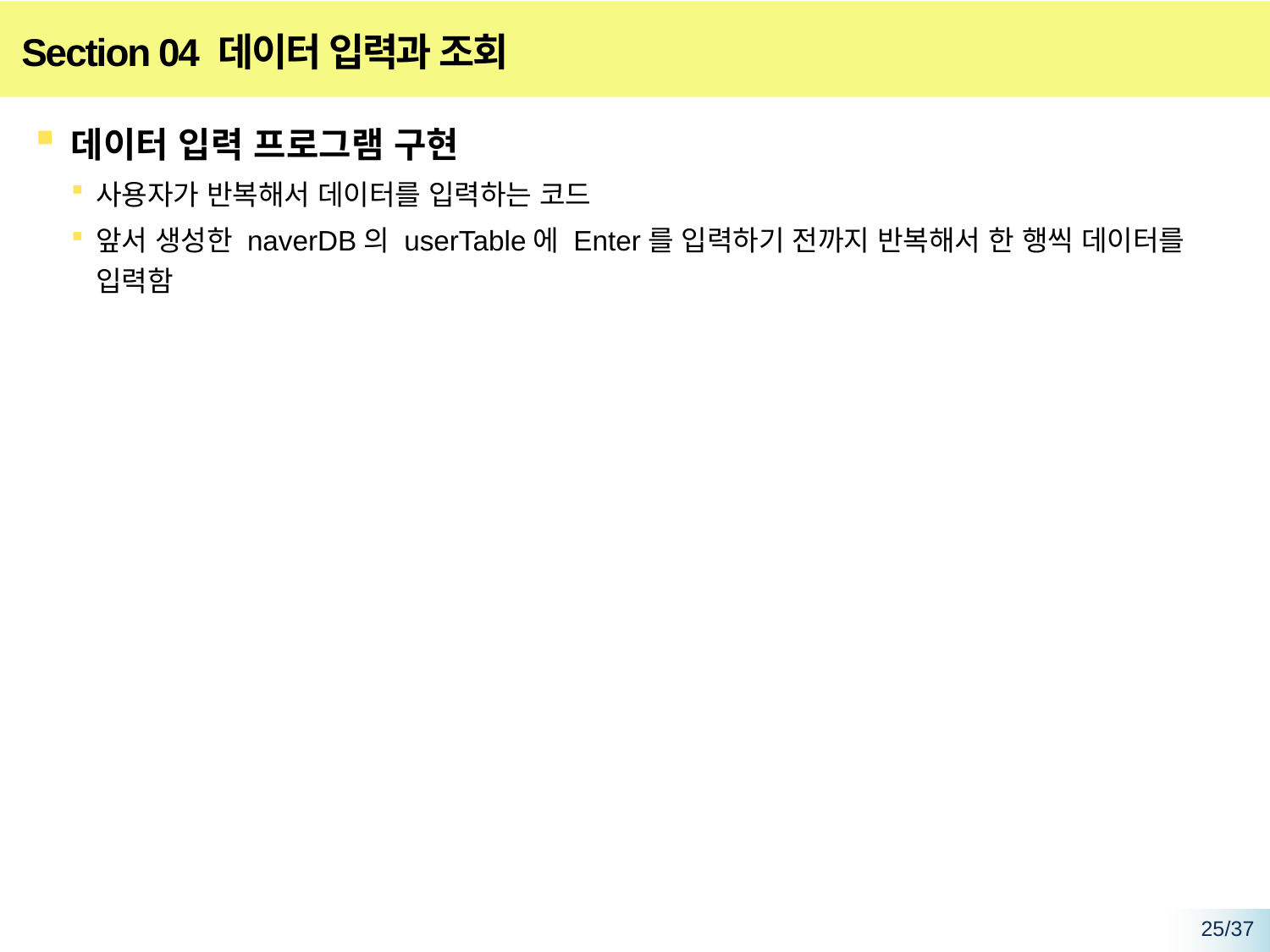

# Section 04 데이터 입력과 조회
데이터 입력 프로그램 구현
사용자가 반복해서 데이터를 입력하는 코드
앞서 생성한 naverDB의 userTable에 Enter를 입력하기 전까지 반복해서 한 행씩 데이터를 입력함